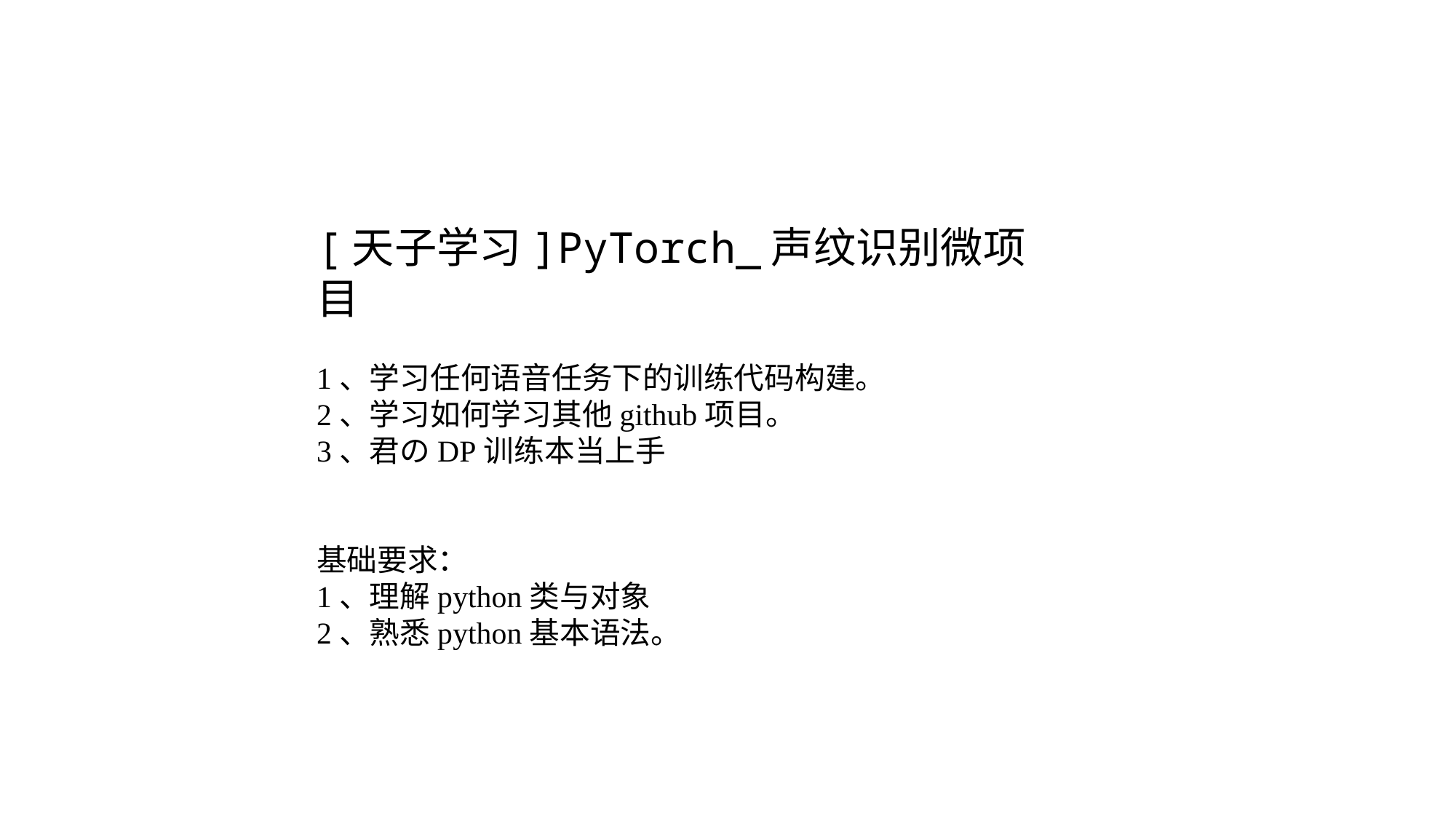

[天子学习]PyTorch_声纹识别微项目

1、学习任何语音任务下的训练代码构建。
2、学习如何学习其他github项目。
3、君のDP训练本当上手

基础要求：
1、理解python类与对象
2、熟悉python基本语法。